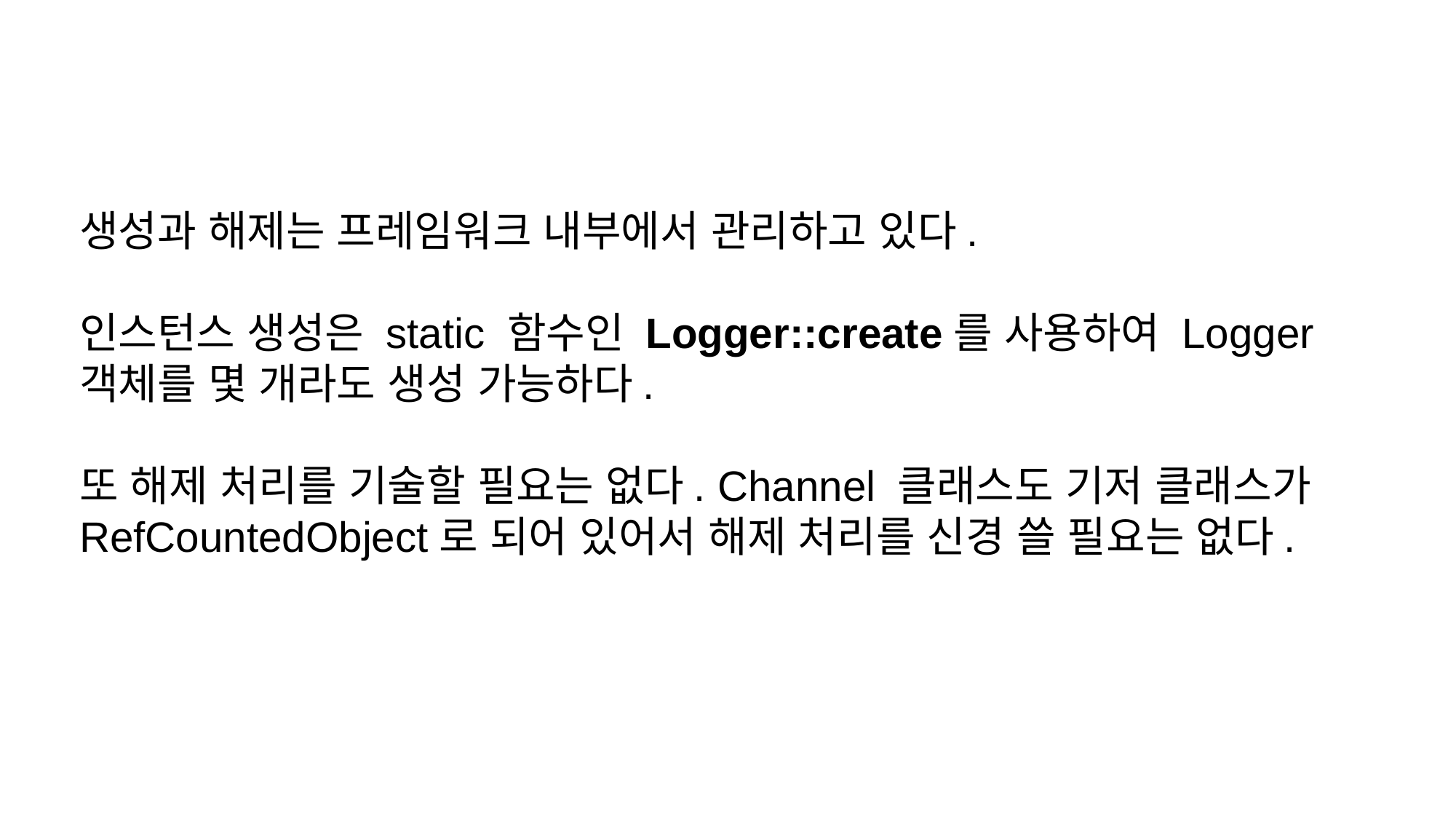

생성과 해제는 프레임워크 내부에서 관리하고 있다.
인스턴스 생성은 static 함수인 Logger::create를 사용하여 Logger객체를 몇 개라도 생성 가능하다.
또 해제 처리를 기술할 필요는 없다. Channel 클래스도 기저 클래스가 RefCountedObject로 되어 있어서 해제 처리를 신경 쓸 필요는 없다.